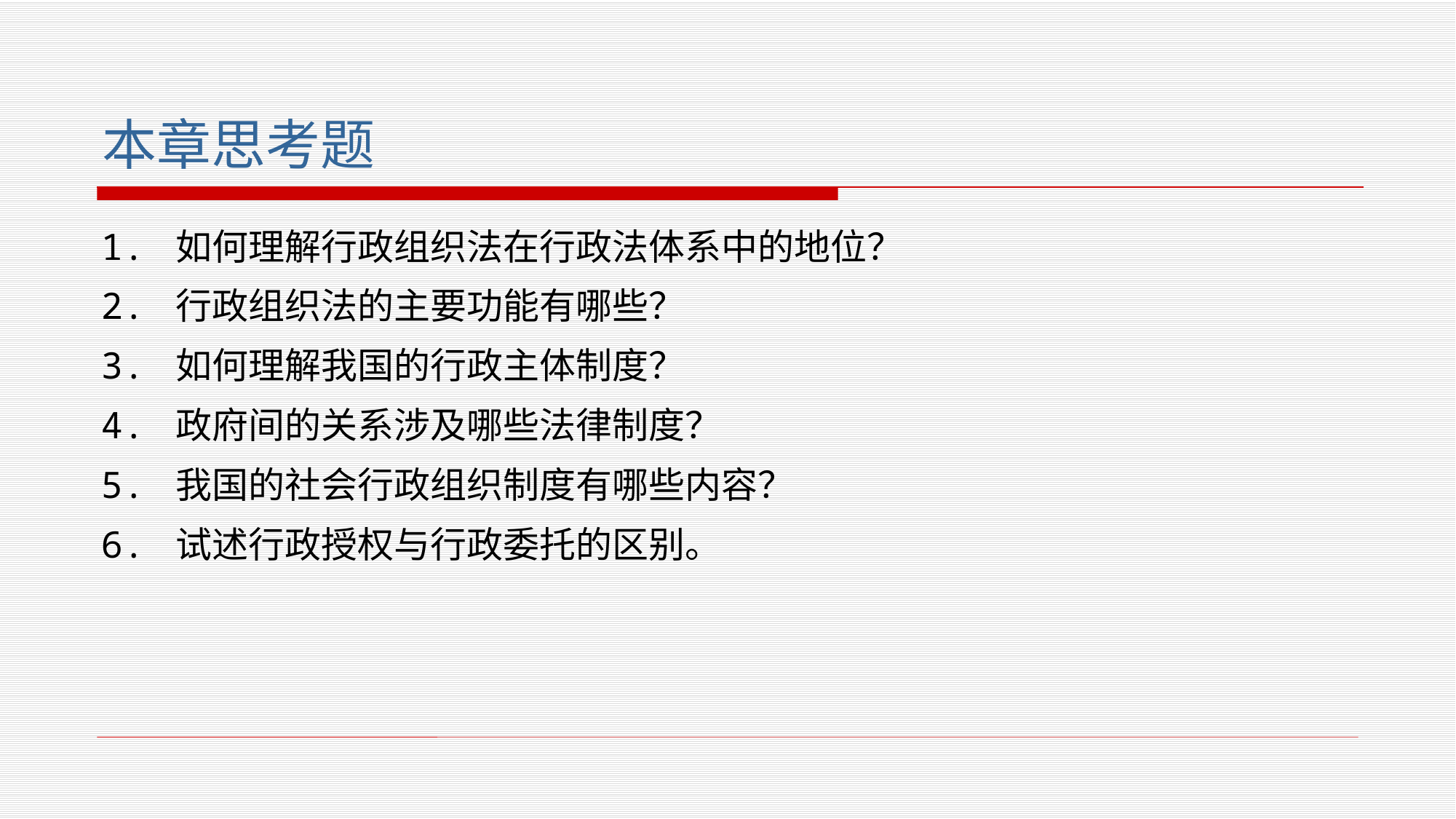

# 本章思考题
1. 如何理解行政组织法在行政法体系中的地位？
2. 行政组织法的主要功能有哪些？
3. 如何理解我国的行政主体制度？
4. 政府间的关系涉及哪些法律制度？
5. 我国的社会行政组织制度有哪些内容？
6. 试述行政授权与行政委托的区别。